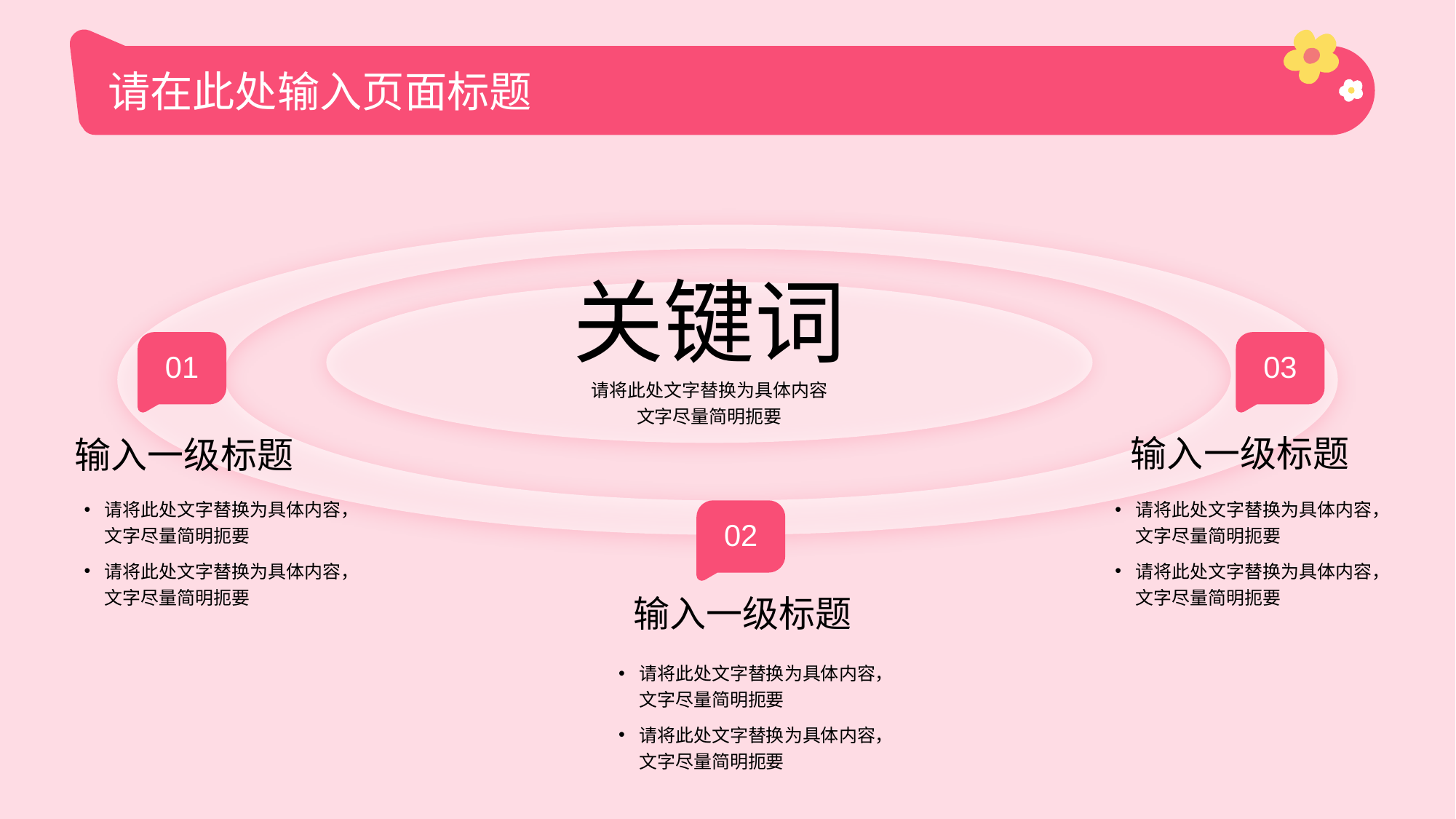

# 请在此处输入页面标题

关键词
01
03
请将此处文字替换为具体内容
文字尽量简明扼要
输入一级标题
输入一级标题
请将此处文字替换为具体内容，文字尽量简明扼要
请将此处文字替换为具体内容，文字尽量简明扼要
请将此处文字替换为具体内容，文字尽量简明扼要
请将此处文字替换为具体内容，文字尽量简明扼要
02
输入一级标题
请将此处文字替换为具体内容，文字尽量简明扼要
请将此处文字替换为具体内容，文字尽量简明扼要